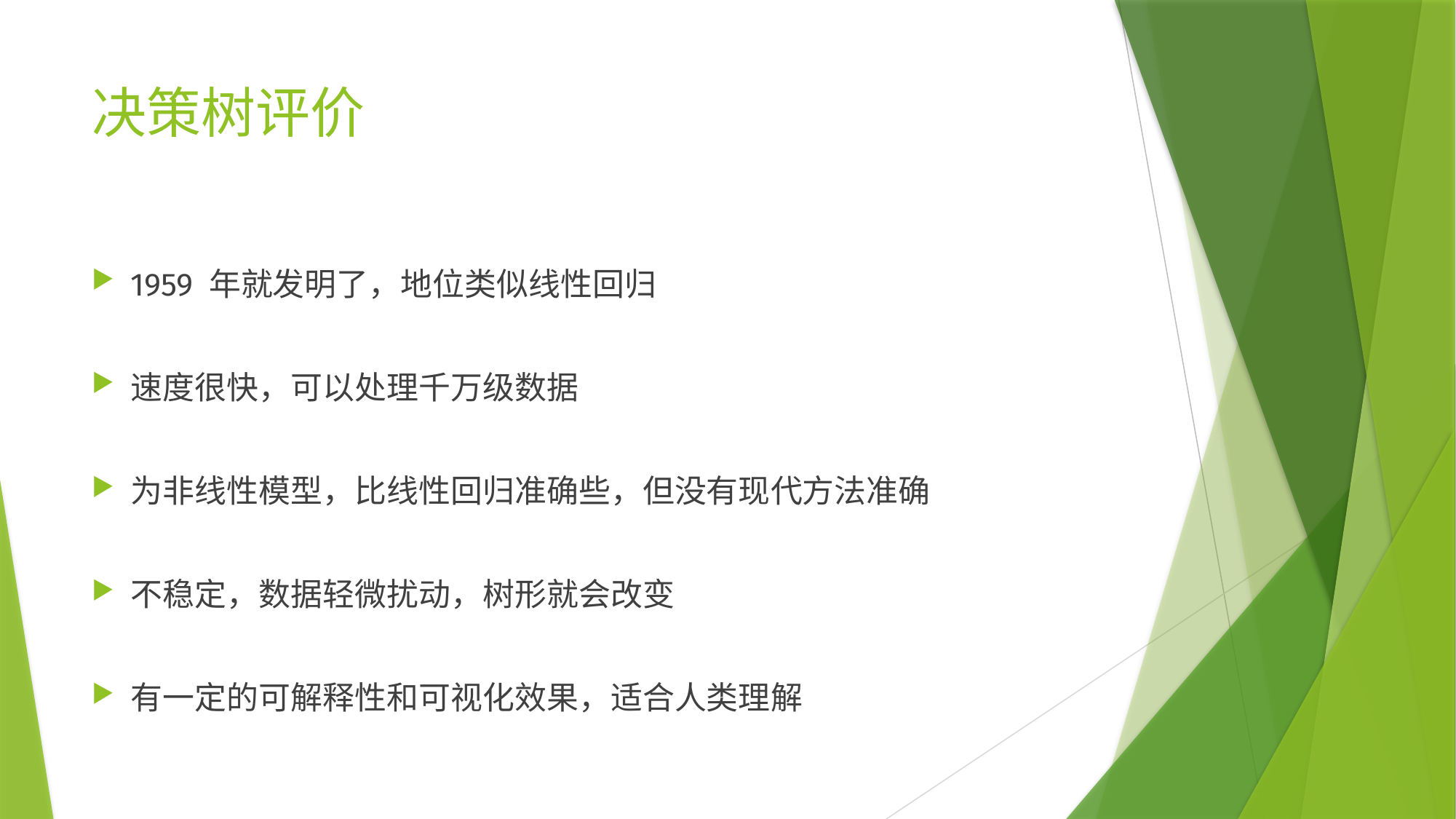

# 决策树评价
1959 年就发明了，地位类似线性回归

速度很快，可以处理千万级数据

为非线性模型，比线性回归准确些，但没有现代方法准确

不稳定，数据轻微扰动，树形就会改变

有一定的可解释性和可视化效果，适合人类理解